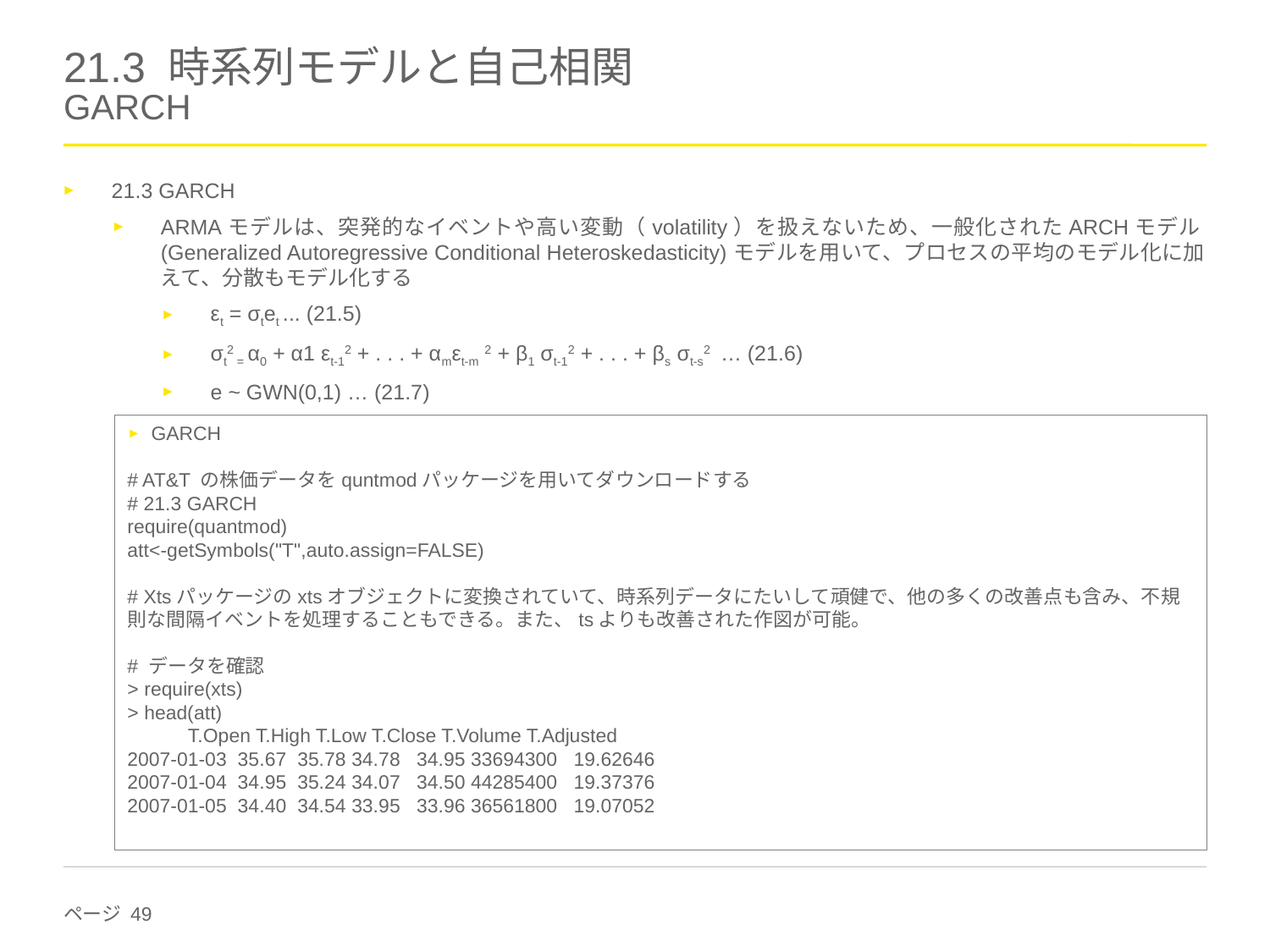

# 21.3 時系列モデルと自己相関 GARCH
21.3 GARCH
ARMAモデルは、突発的なイベントや高い変動（volatility）を扱えないため、一般化されたARCHモデル(Generalized Autoregressive Conditional Heteroskedasticity)モデルを用いて、プロセスの平均のモデル化に加えて、分散もモデル化する
εt = σtet ... (21.5)
σt2 = α0 + α1 εt-12 + . . . + αmεt-m 2 + β1 σt-12 + . . . + βs σt-s2   … (21.6)
e ~ GWN(0,1) … (21.7)

GARCH

# AT&T の株価データをquntmodパッケージを用いてダウンロードする
# 21.3 GARCH
require(quantmod)
att<-getSymbols("T",auto.assign=FALSE)

# Xtsパッケージのxtsオブジェクトに変換されていて、時系列データにたいして頑健で、他の多くの改善点も含み、不規則な間隔イベントを処理することもできる。また、tsよりも改善された作図が可能。

# データを確認
> require(xts)
> head(att)
           T.Open T.High T.Low T.Close T.Volume T.Adjusted
2007-01-03  35.67  35.78 34.78   34.95 33694300   19.62646
2007-01-04  34.95  35.24 34.07   34.50 44285400   19.37376
2007-01-05  34.40  34.54 33.95   33.96 36561800   19.07052